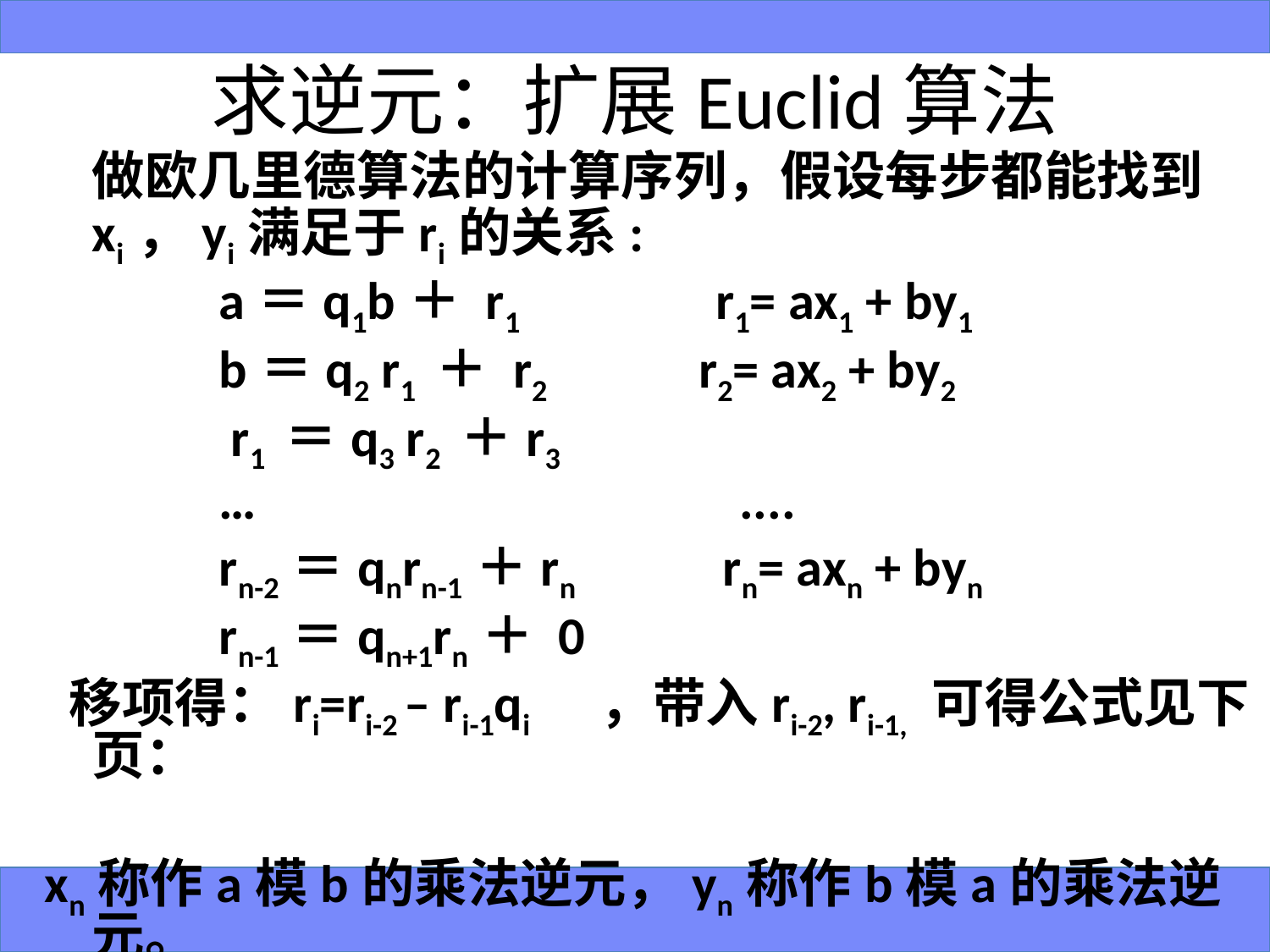

# 求逆元：扩展Euclid算法
	做欧几里德算法的计算序列，假设每步都能找到xi，yi满足于ri的关系:
		a＝q1b＋ r1                            r1= ax1 + by1
		b＝q2 r1 ＋ r2 	         r2= ax2 + by2
		 r1 ＝q3 r2 ＋r3
		…                                        ....
		rn-2＝qnrn-1＋rn                     rn= axn + byn
		rn-1＝qn+1rn＋ 0
 移项得：ri=ri-2 – ri-1qi	，带入ri-2, ri-1, 可得公式见下页：

xn称作a模b的乘法逆元，yn称作b模a的乘法逆元。